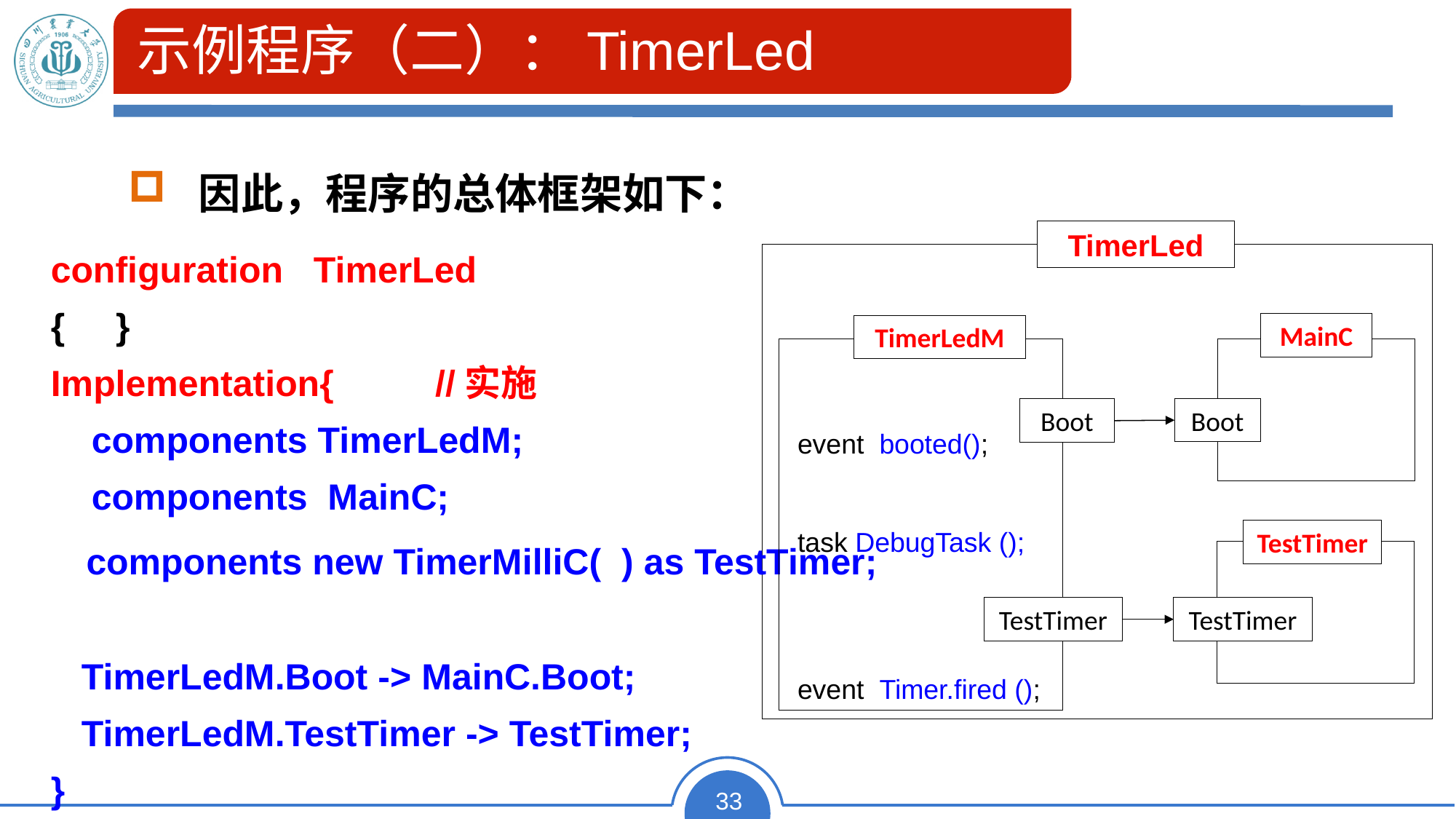

# 示例程序（二）：TimerLed
  因此，程序的总体框架如下：
TimerLed
configuration   TimerLed
{     }
Implementation{          //实施
    components TimerLedM;
    components  MainC;
   components new TimerMilliC(  ) as TestTimer;

   TimerLedM.Boot -> MainC.Boot;
   TimerLedM.TestTimer -> TestTimer;
}

MainC
TimerLedM

 event  booted();

 task DebugTask ();

 event  Timer.fired ();

Boot
Boot
TestTimer

TestTimer
TestTimer